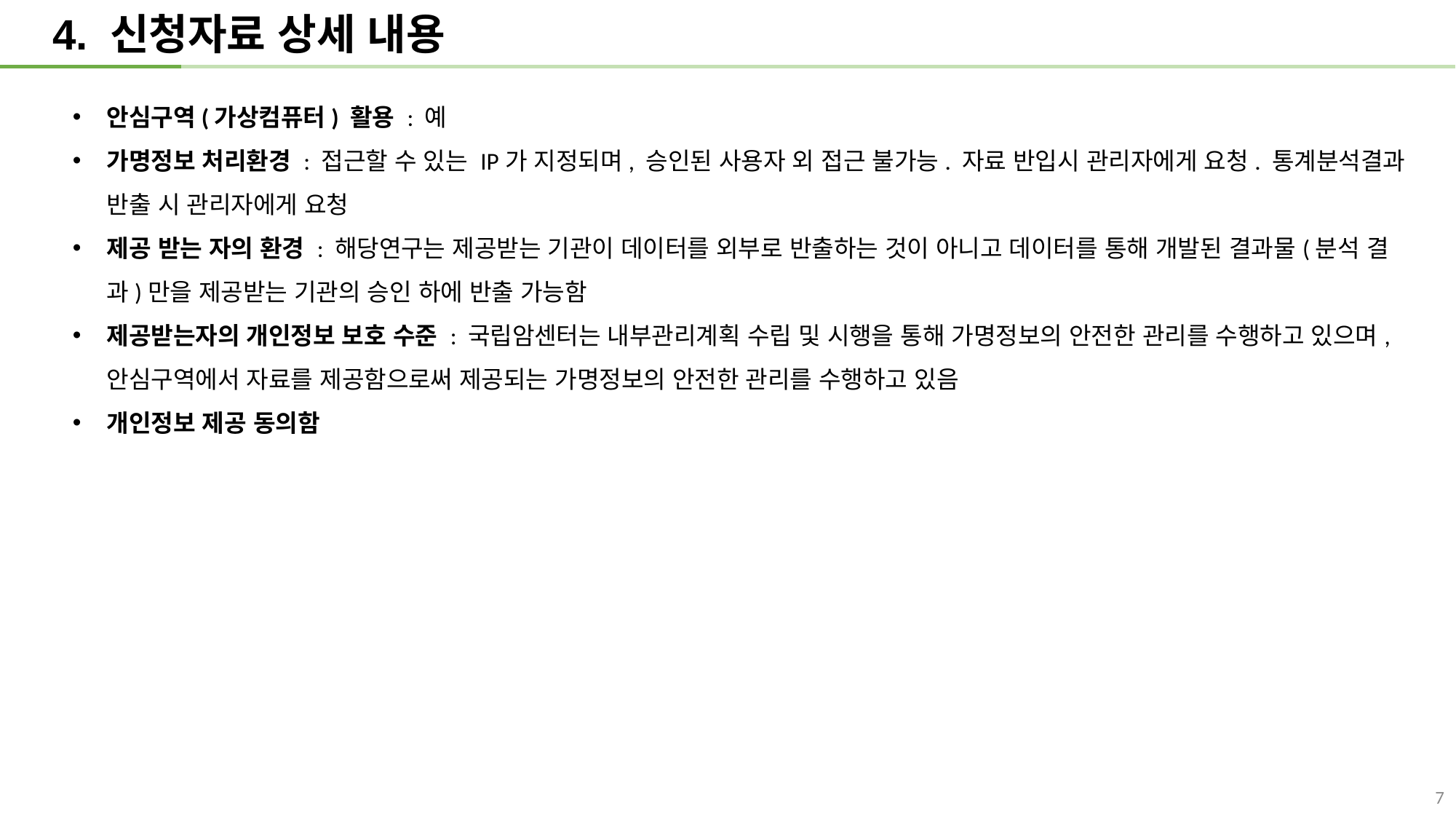

4. 신청자료 상세 내용
안심구역(가상컴퓨터) 활용 : 예
가명정보 처리환경 : 접근할 수 있는 IP가 지정되며, 승인된 사용자 외 접근 불가능. 자료 반입시 관리자에게 요청. 통계분석결과 반출 시 관리자에게 요청
제공 받는 자의 환경 : 해당연구는 제공받는 기관이 데이터를 외부로 반출하는 것이 아니고 데이터를 통해 개발된 결과물(분석 결과)만을 제공받는 기관의 승인 하에 반출 가능함
제공받는자의 개인정보 보호 수준 : 국립암센터는 내부관리계획 수립 및 시행을 통해 가명정보의 안전한 관리를 수행하고 있으며, 안심구역에서 자료를 제공함으로써 제공되는 가명정보의 안전한 관리를 수행하고 있음
개인정보 제공 동의함

7